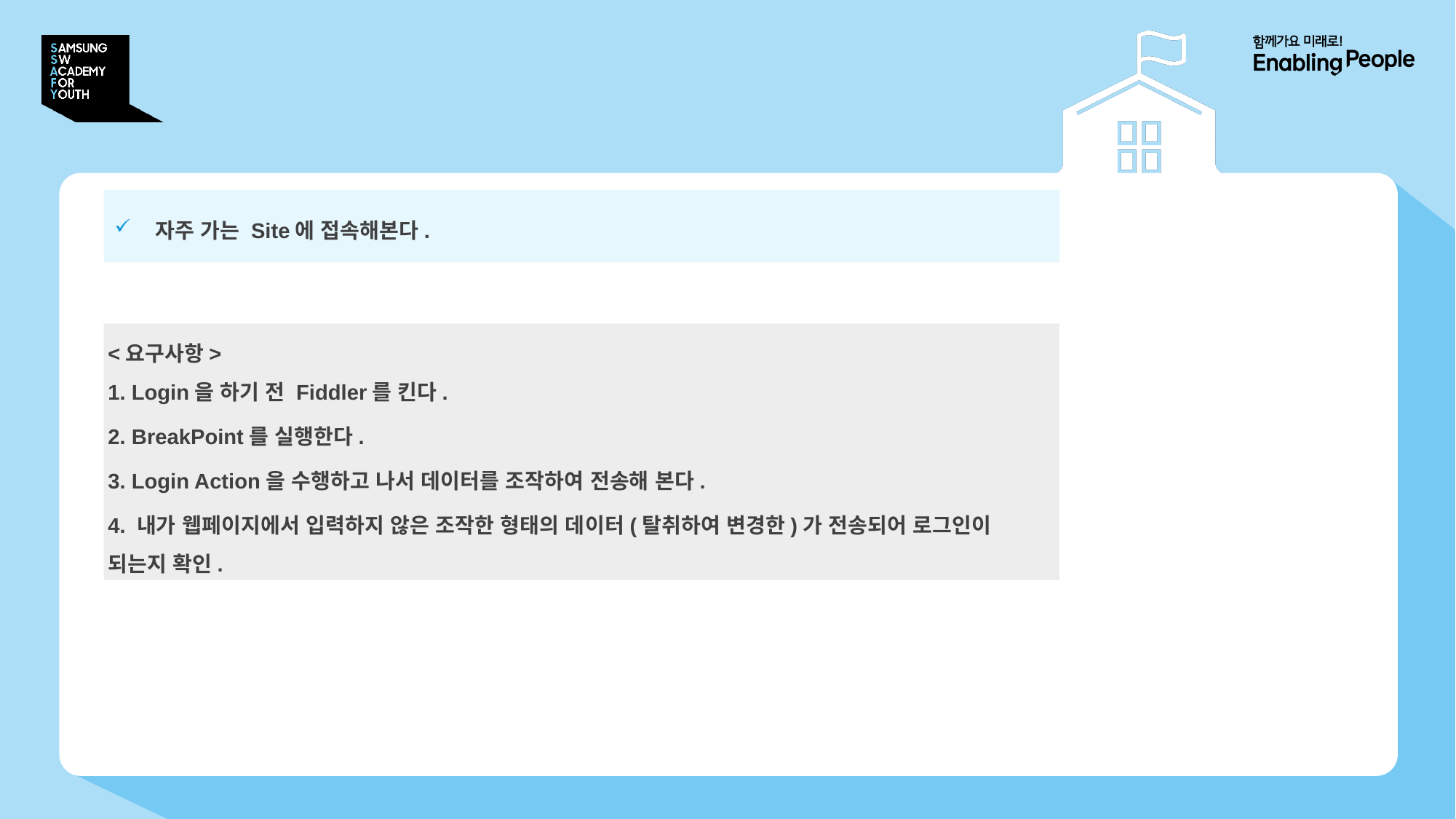

# 3. Site 접속 (BreakPoint)
자주 가는 Site에 접속해본다.
<요구사항>
1. Login을 하기 전 Fiddler를 킨다.
2. BreakPoint를 실행한다.
3. Login Action을 수행하고 나서 데이터를 조작하여 전송해 본다.
4. 내가 웹페이지에서 입력하지 않은 조작한 형태의 데이터(탈취하여 변경한)가 전송되어 로그인이 되는지 확인.